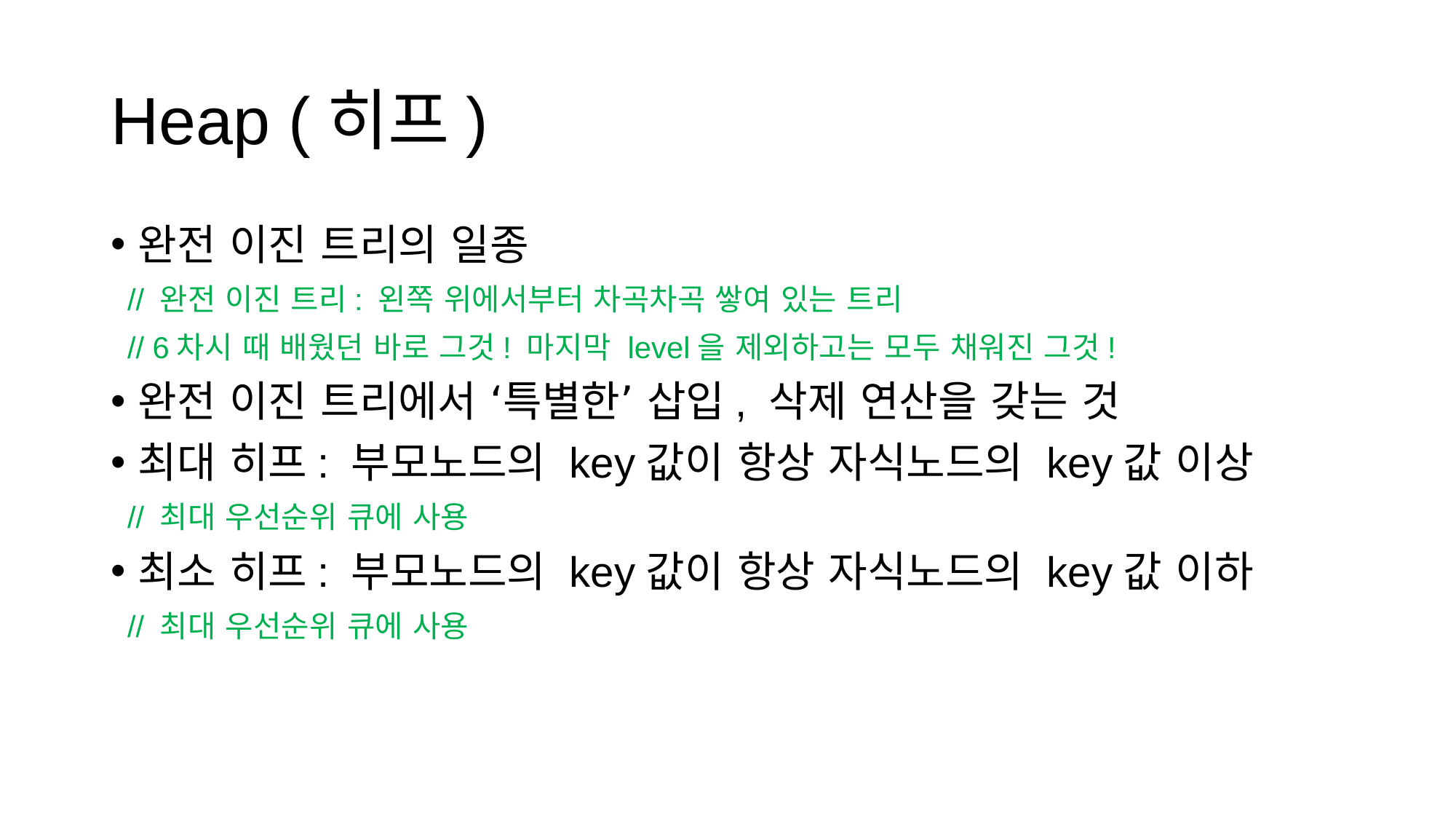

Heap (히프)
완전 이진 트리의 일종
  // 완전 이진 트리: 왼쪽 위에서부터 차곡차곡 쌓여 있는 트리
  // 6차시 때 배웠던 바로 그것! 마지막 level을 제외하고는 모두 채워진 그것!
완전 이진 트리에서 ‘특별한’ 삽입, 삭제 연산을 갖는 것
최대 히프: 부모노드의 key값이 항상 자식노드의 key값 이상
  // 최대 우선순위 큐에 사용
최소 히프: 부모노드의 key값이 항상 자식노드의 key값 이하
  // 최대 우선순위 큐에 사용